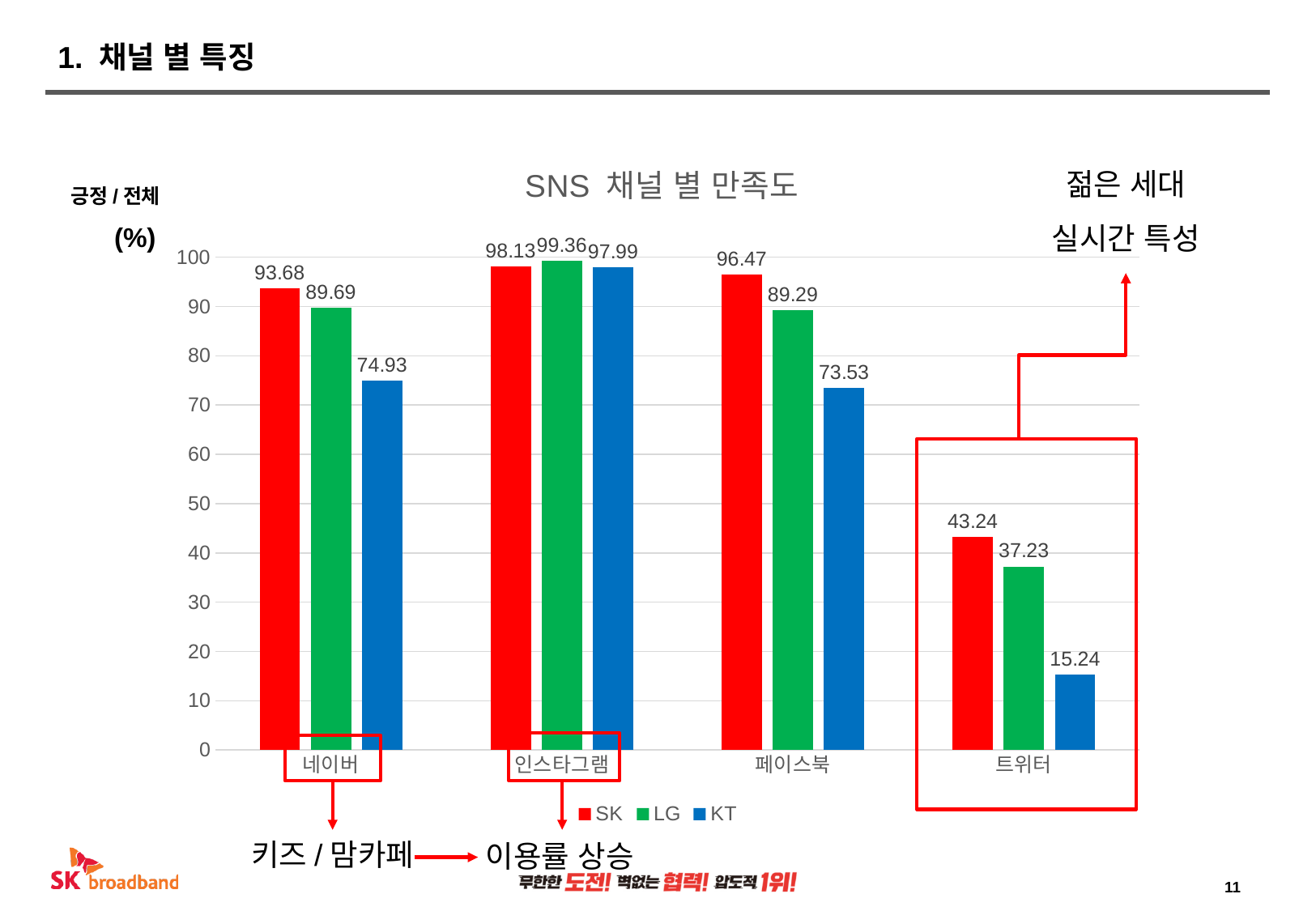

# 1. 채널 별 특징

### Chart: SNS 채널 별 만족도

| Category | SK | LG | KT |
|---|---|---|---|
| 네이버 | 93.68 | 89.69 | 74.93 |
| 인스타그램 | 98.13 | 99.36 | 97.99 |
| 페이스북 | 96.47 | 89.29 | 73.53 |
| 트위터 | 43.24 | 37.23 | 15.24 |
젊은 세대
긍정/전체
(%)
실시간 특성

키즈/맘카페
이용률 상승